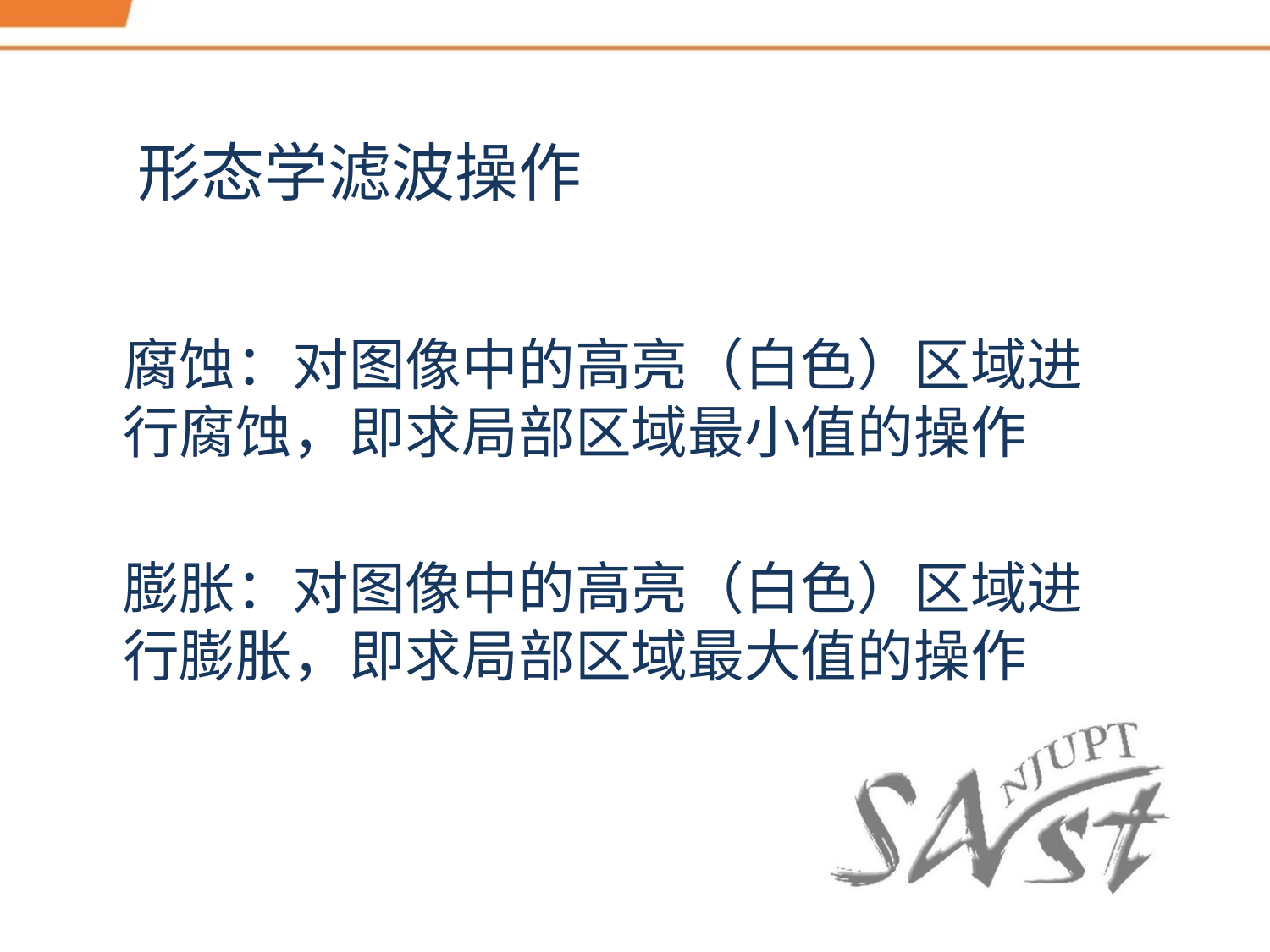

形态学滤波操作
腐蚀：对图像中的高亮（白色）区域进行腐蚀，即求局部区域最小值的操作
膨胀：对图像中的高亮（白色）区域进行膨胀，即求局部区域最大值的操作